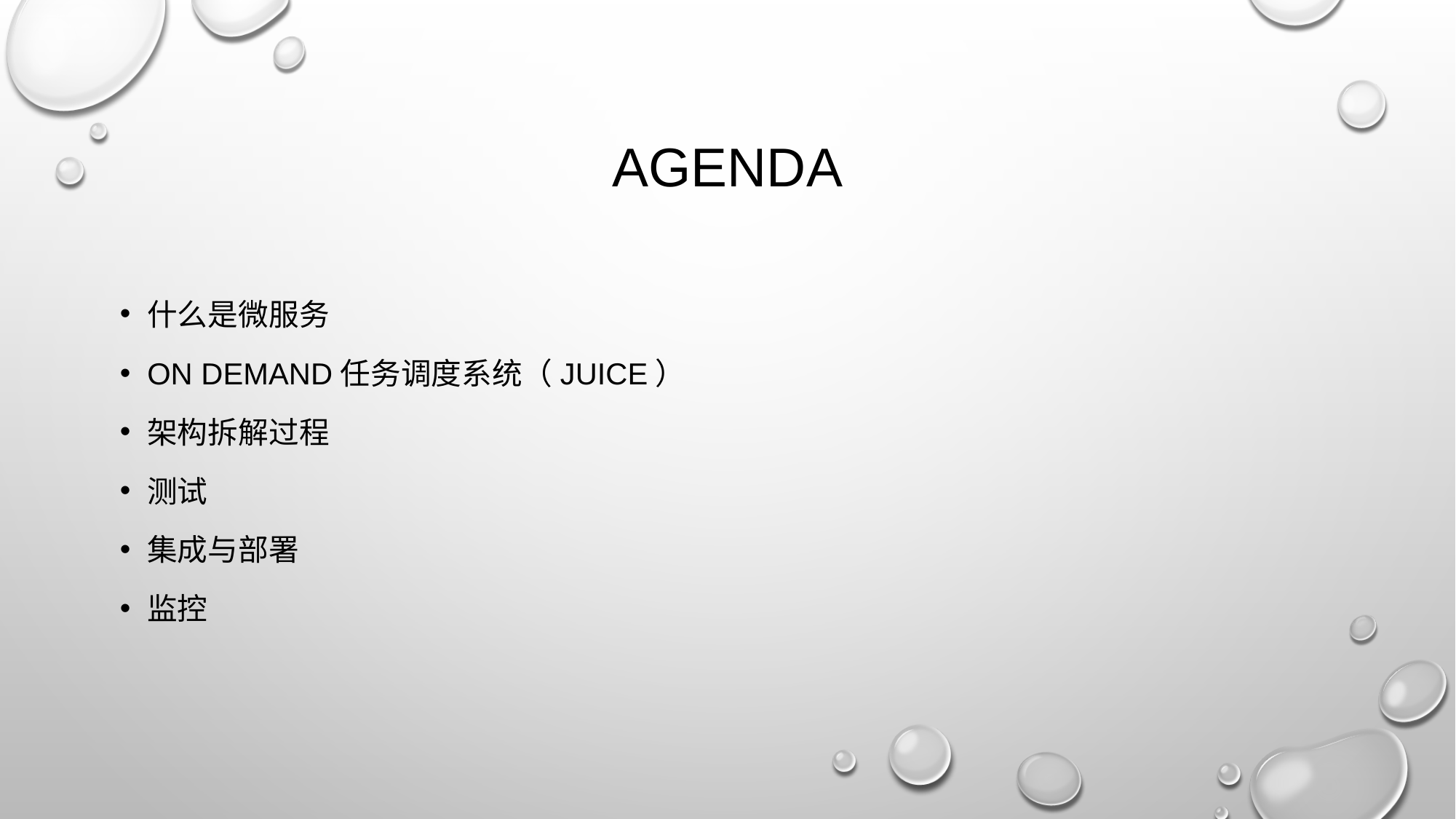

# Agenda
什么是微服务
On Demand任务调度系统（Juice）
架构拆解过程
测试
集成与部署
监控